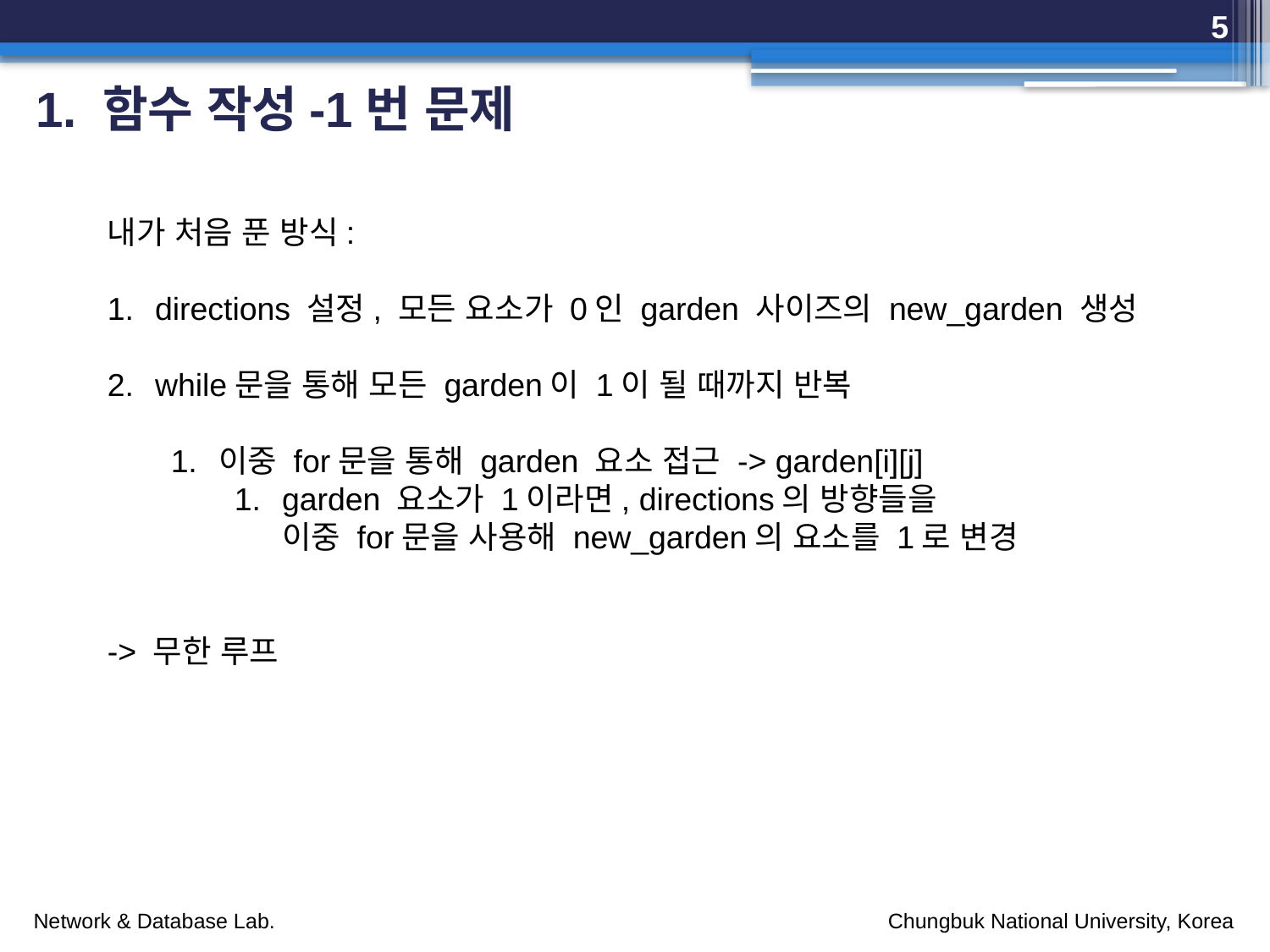

5
# 1. 함수 작성-1번 문제
내가 처음 푼 방식:

directions 설정, 모든 요소가 0인 garden 사이즈의 new_garden 생성

while문을 통해 모든 garden이 1이 될 때까지 반복

이중 for문을 통해 garden 요소 접근 -> garden[i][j]
garden 요소가 1이라면, directions의 방향들을
이중 for문을 사용해 new_garden의 요소를 1로 변경

-> 무한 루프